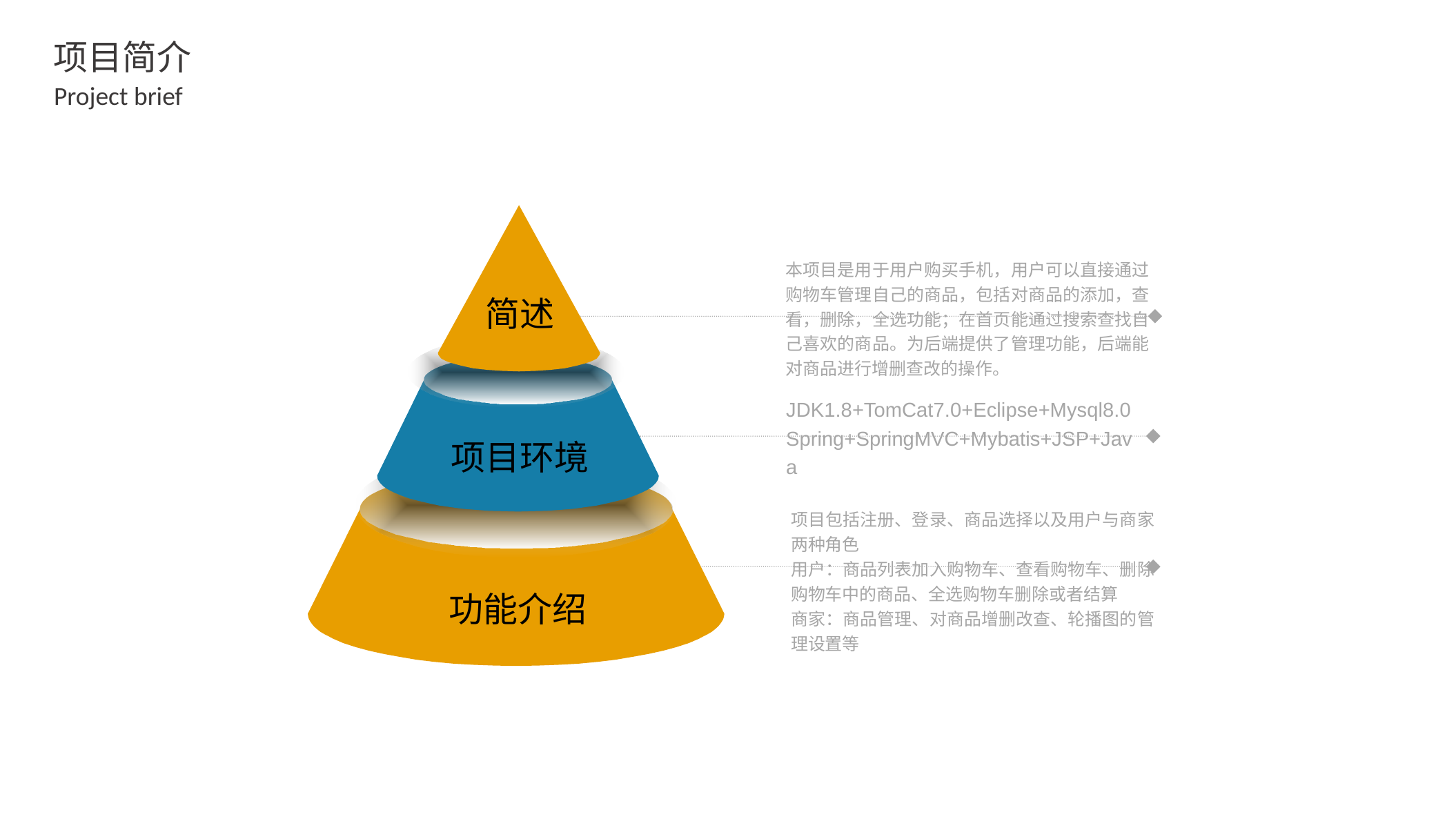

项目简介
Project brief

本项目是用于用户购买手机，用户可以直接通过购物车管理自己的商品，包括对商品的添加，查看，删除，全选功能；在首页能通过搜索查找自己喜欢的商品。为后端提供了管理功能，后端能对商品进行增删查改的操作。

简述

JDK1.8+TomCat7.0+Eclipse+Mysql8.0
Spring+SpringMVC+Mybatis+JSP+Java
项目环境

项目包括注册、登录、商品选择以及用户与商家两种角色
用户：商品列表加入购物车、查看购物车、删除购物车中的商品、全选购物车删除或者结算
商家：商品管理、对商品增删改查、轮播图的管理设置等
功能介绍